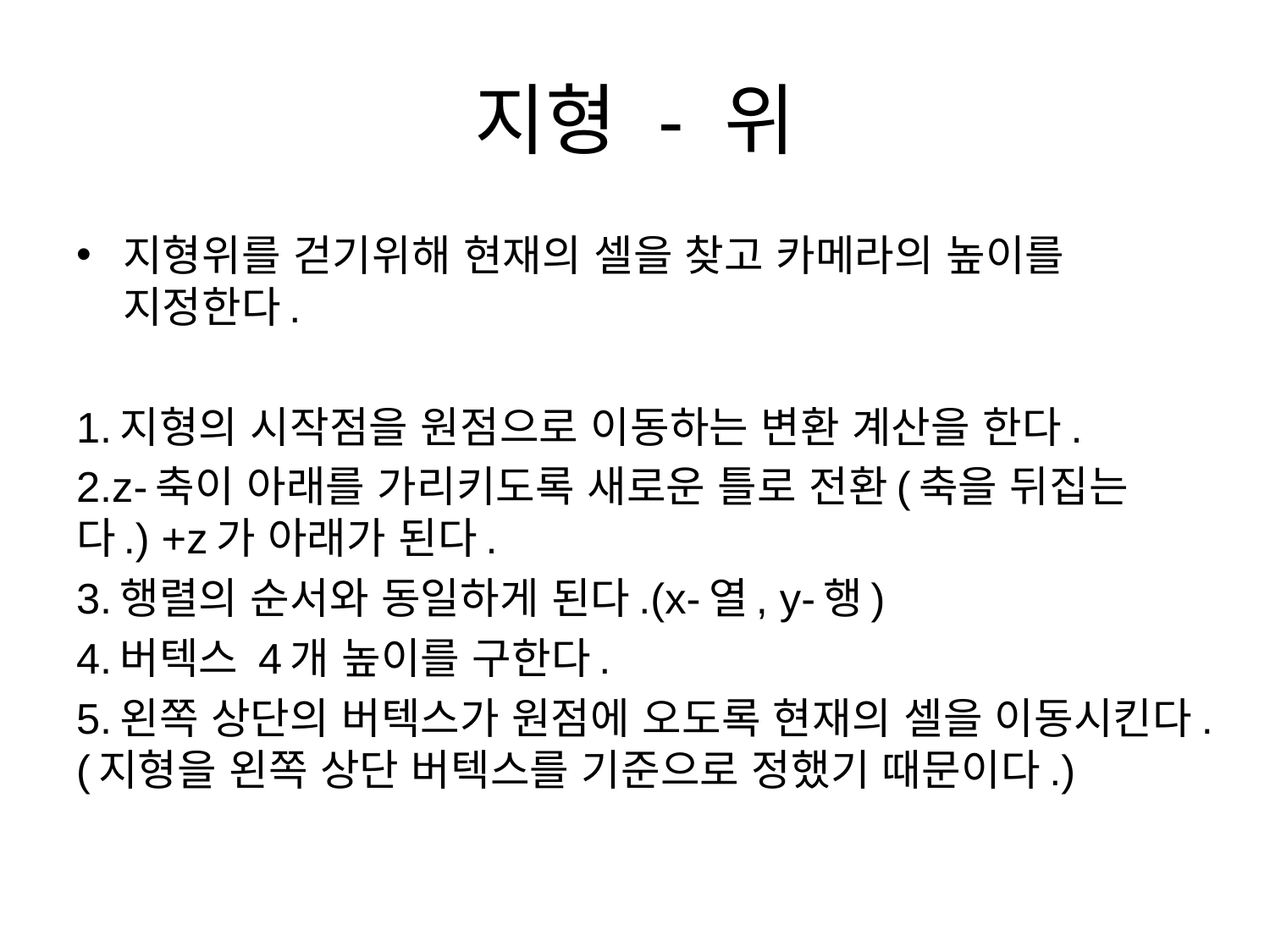

# 지형 - 위
지형위를 걷기위해 현재의 셀을 찾고 카메라의 높이를 지정한다.

1.지형의 시작점을 원점으로 이동하는 변환 계산을 한다.
2.z-축이 아래를 가리키도록 새로운 틀로 전환(축을 뒤집는다.) +z가 아래가 된다.
3.행렬의 순서와 동일하게 된다.(x-열, y-행)
4.버텍스 4개 높이를 구한다.
5.왼쪽 상단의 버텍스가 원점에 오도록 현재의 셀을 이동시킨다.(지형을 왼쪽 상단 버텍스를 기준으로 정했기 때문이다.)